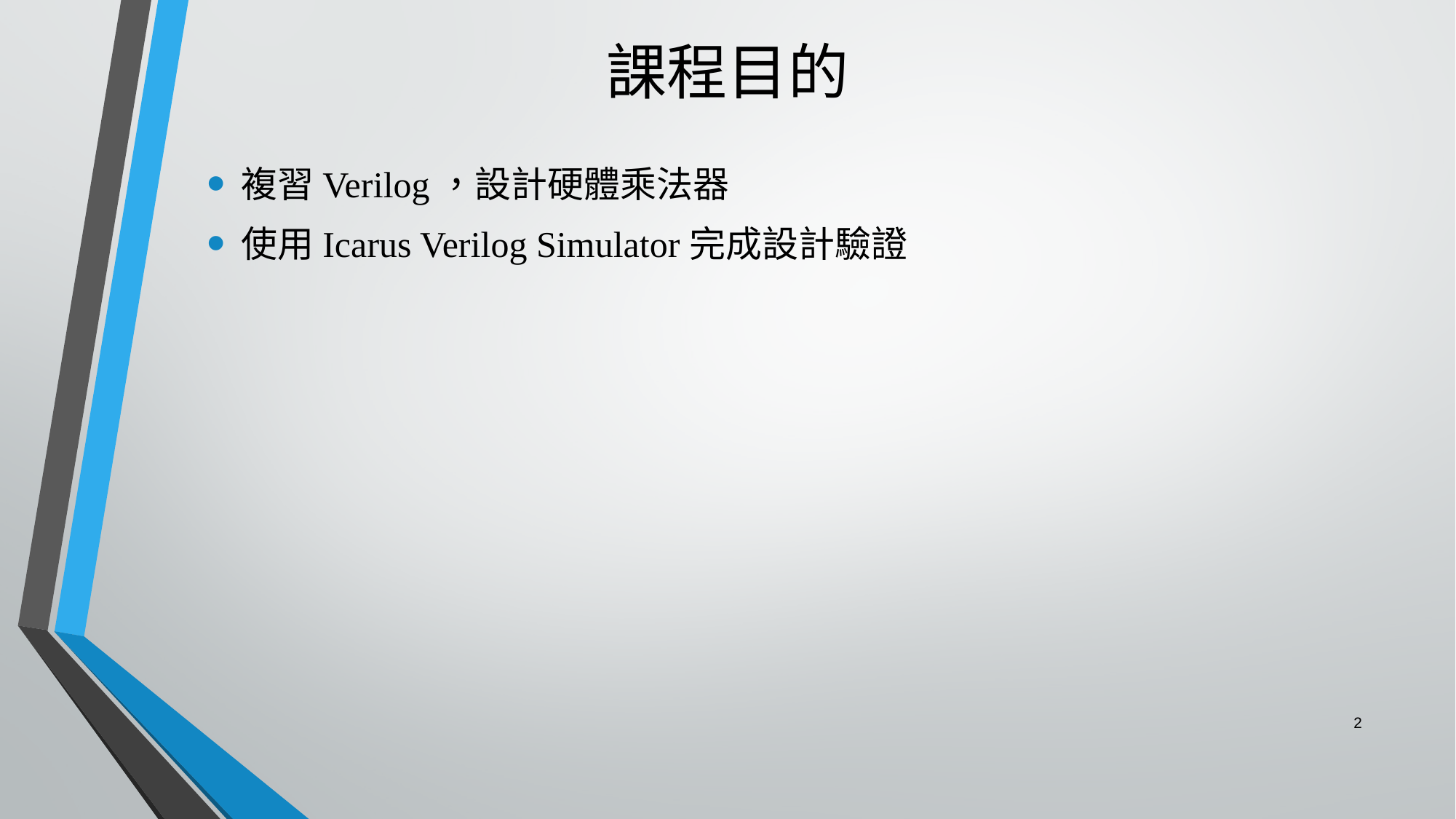

# 課程目的
複習Verilog，設計硬體乘法器
使用Icarus Verilog Simulator完成設計驗證
2